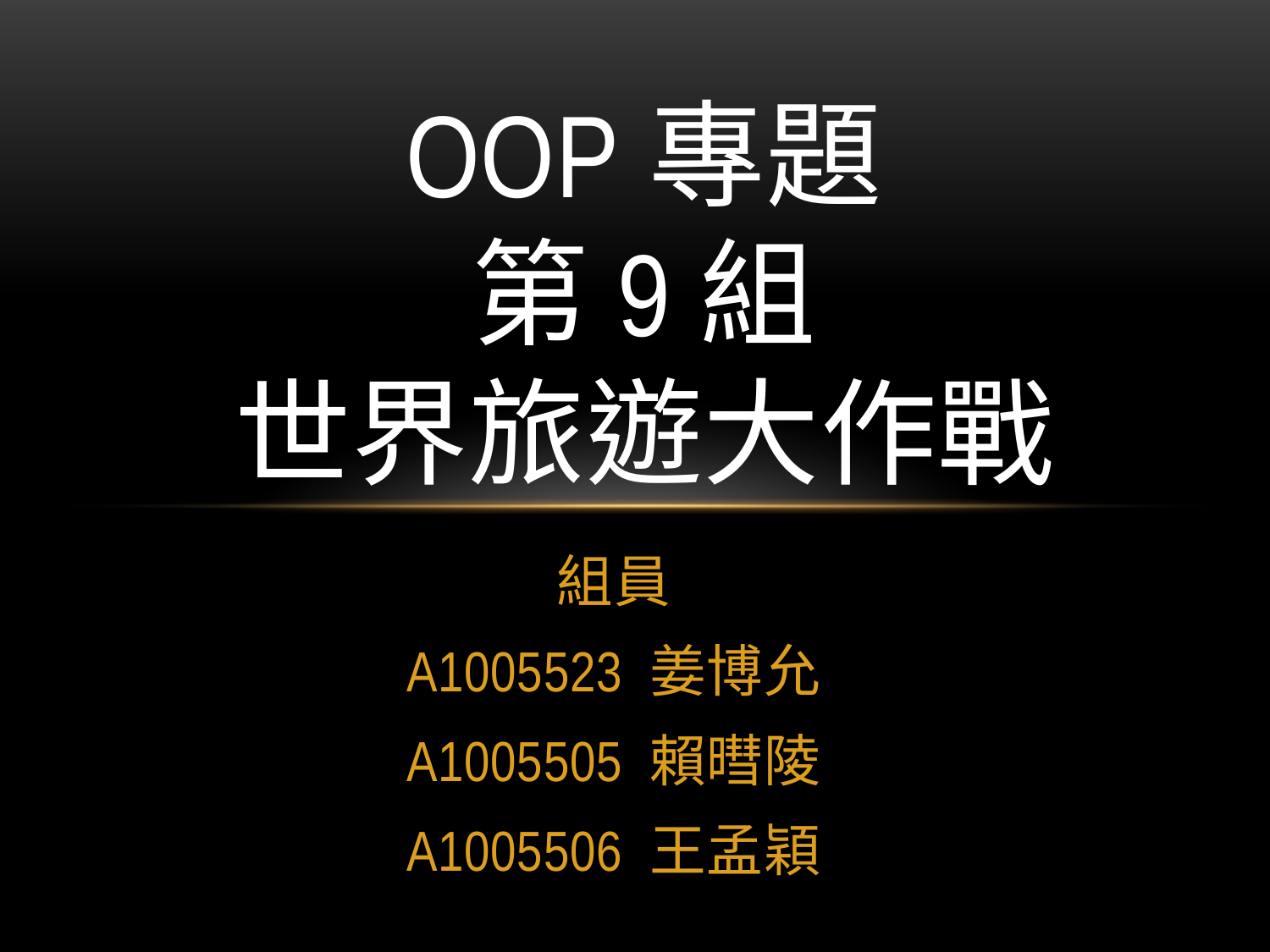

# OOP專題 第9組 世界旅遊大作戰
組員
A1005523 姜博允
A1005505 賴暳陵
A1005506 王孟穎